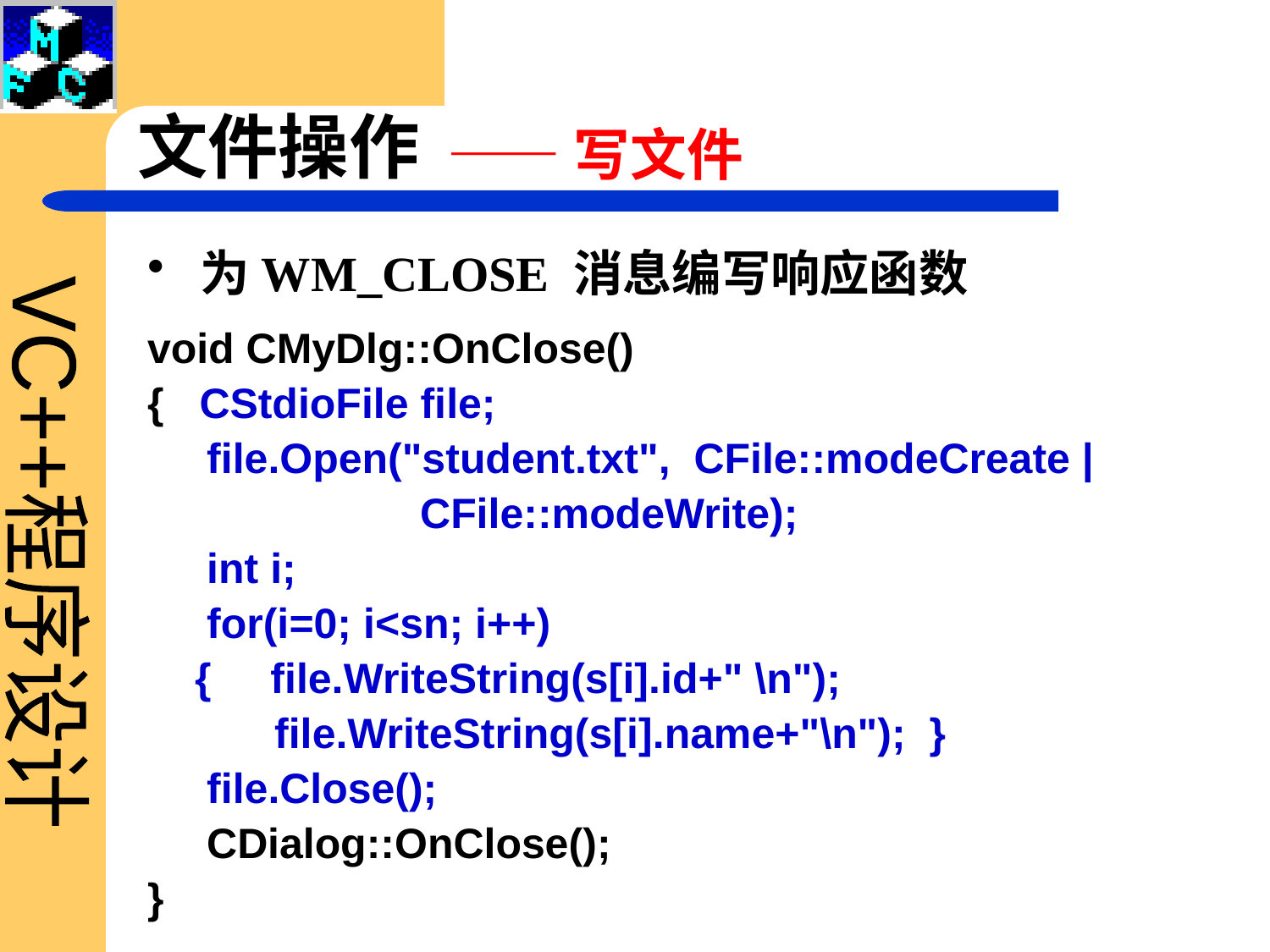

——写文件
文件操作
 为WM_CLOSE 消息编写响应函数
void CMyDlg::OnClose()
{   CStdioFile file;
     file.Open("student.txt",  CFile::modeCreate |
                       CFile::modeWrite);
     int i;
     for(i=0; i<sn; i++)
    {     file.WriteString(s[i].id+" \n");
	file.WriteString(s[i].name+"\n");  }
     file.Close();
     CDialog::OnClose();
}